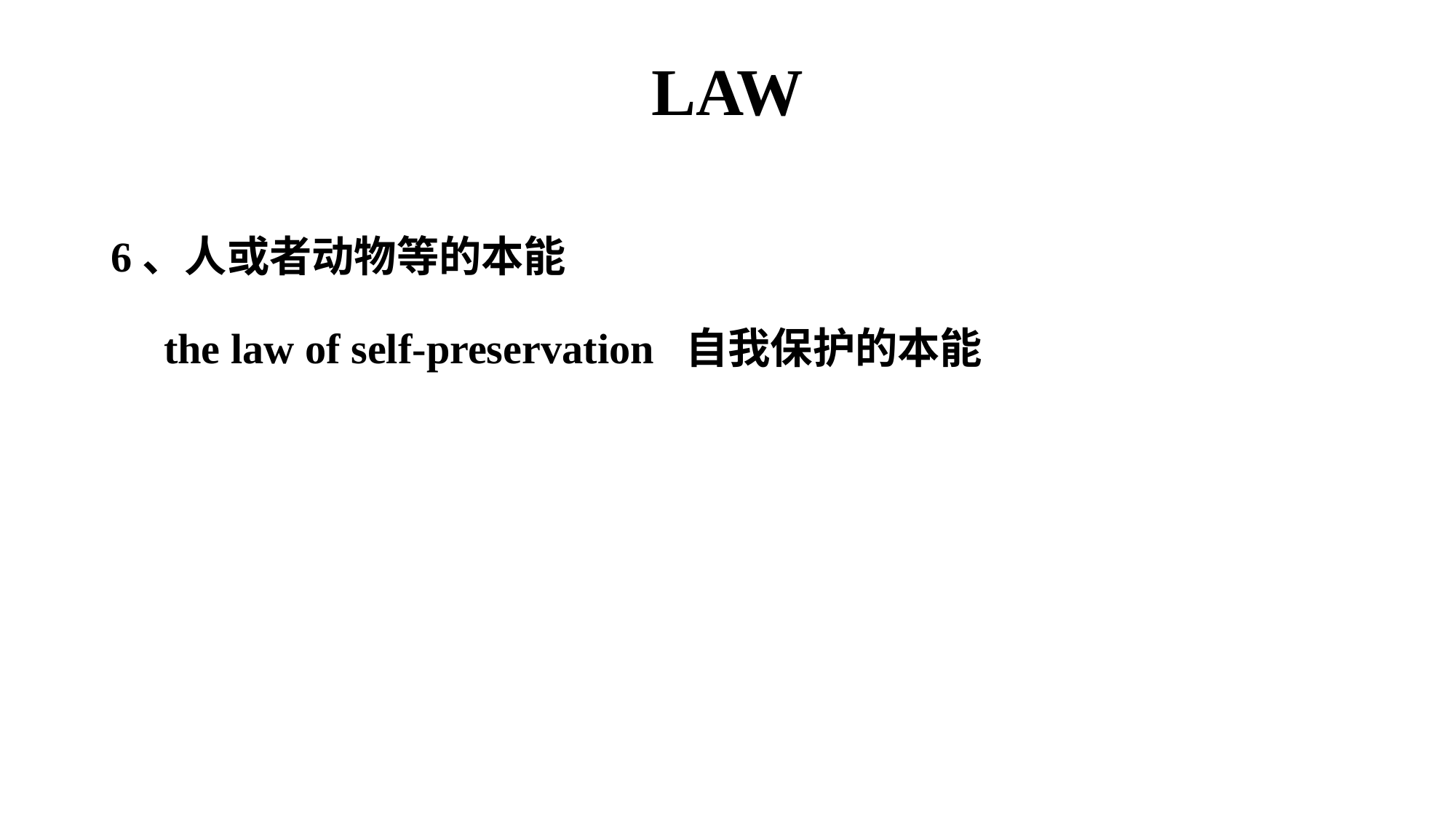

# LAW
6、⼈或者动物等的本能
     the law of self-preservation  ⾃我保护的本能